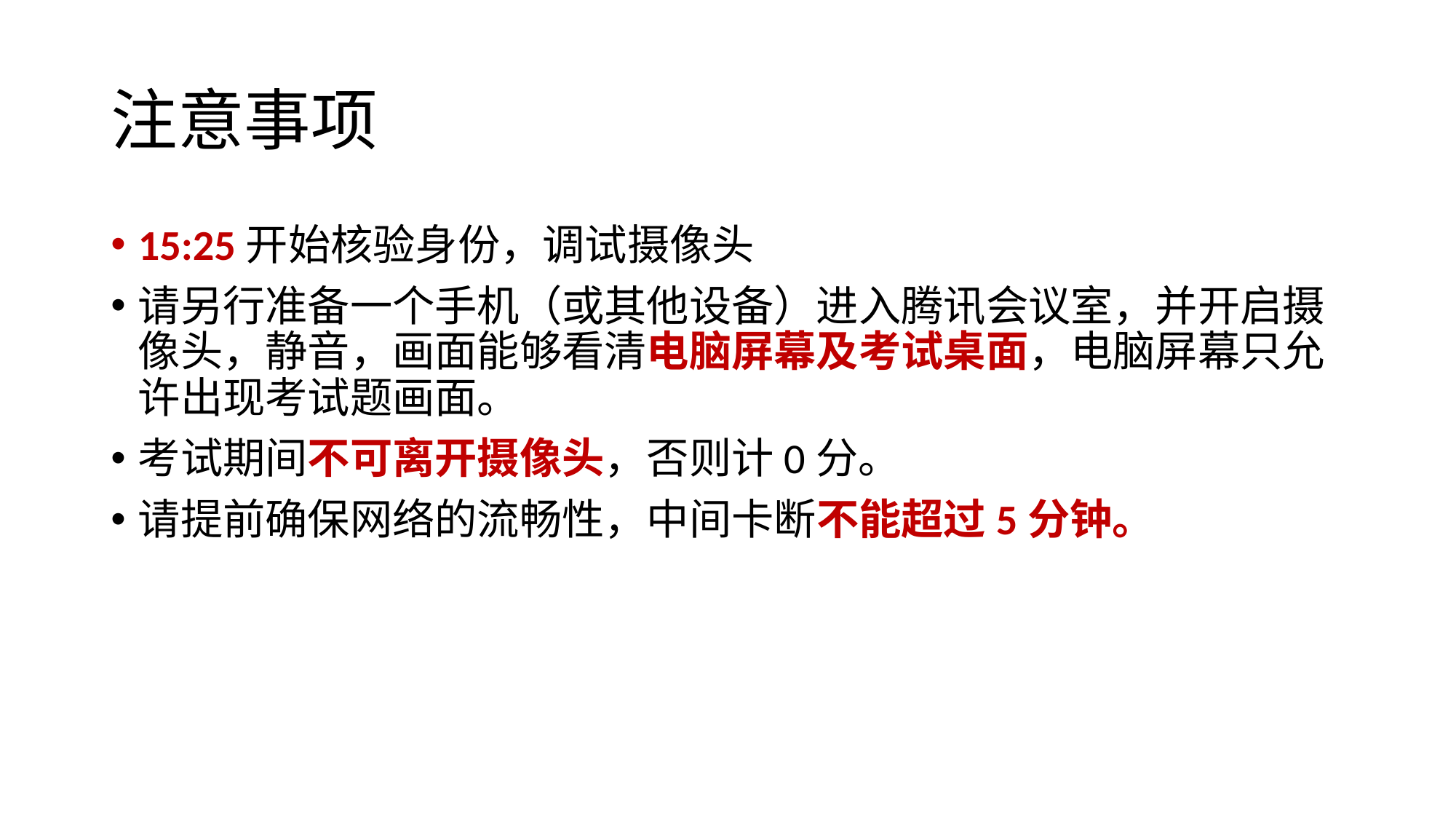

# 注意事项
15:25开始核验身份，调试摄像头
请另行准备一个手机（或其他设备）进入腾讯会议室，并开启摄像头，静音，画面能够看清电脑屏幕及考试桌面，电脑屏幕只允许出现考试题画面。
考试期间不可离开摄像头，否则计0分。
请提前确保网络的流畅性，中间卡断不能超过5分钟。